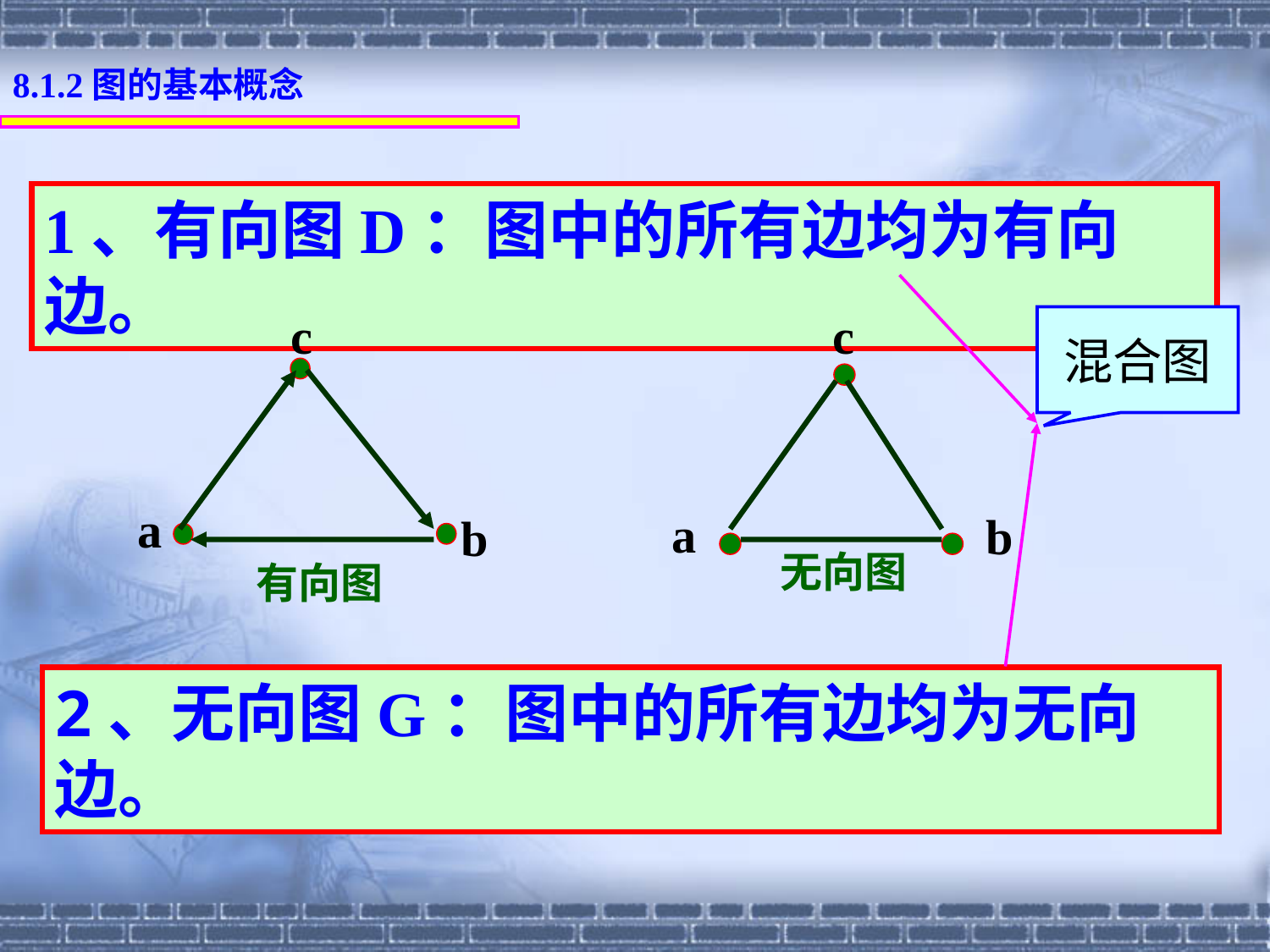

8.1.2图的基本概念

1、有向图D：图中的所有边均为有向边。

c

a
b

c

a
b

无向图
混合图

有向图
2、无向图G：图中的所有边均为无向边。